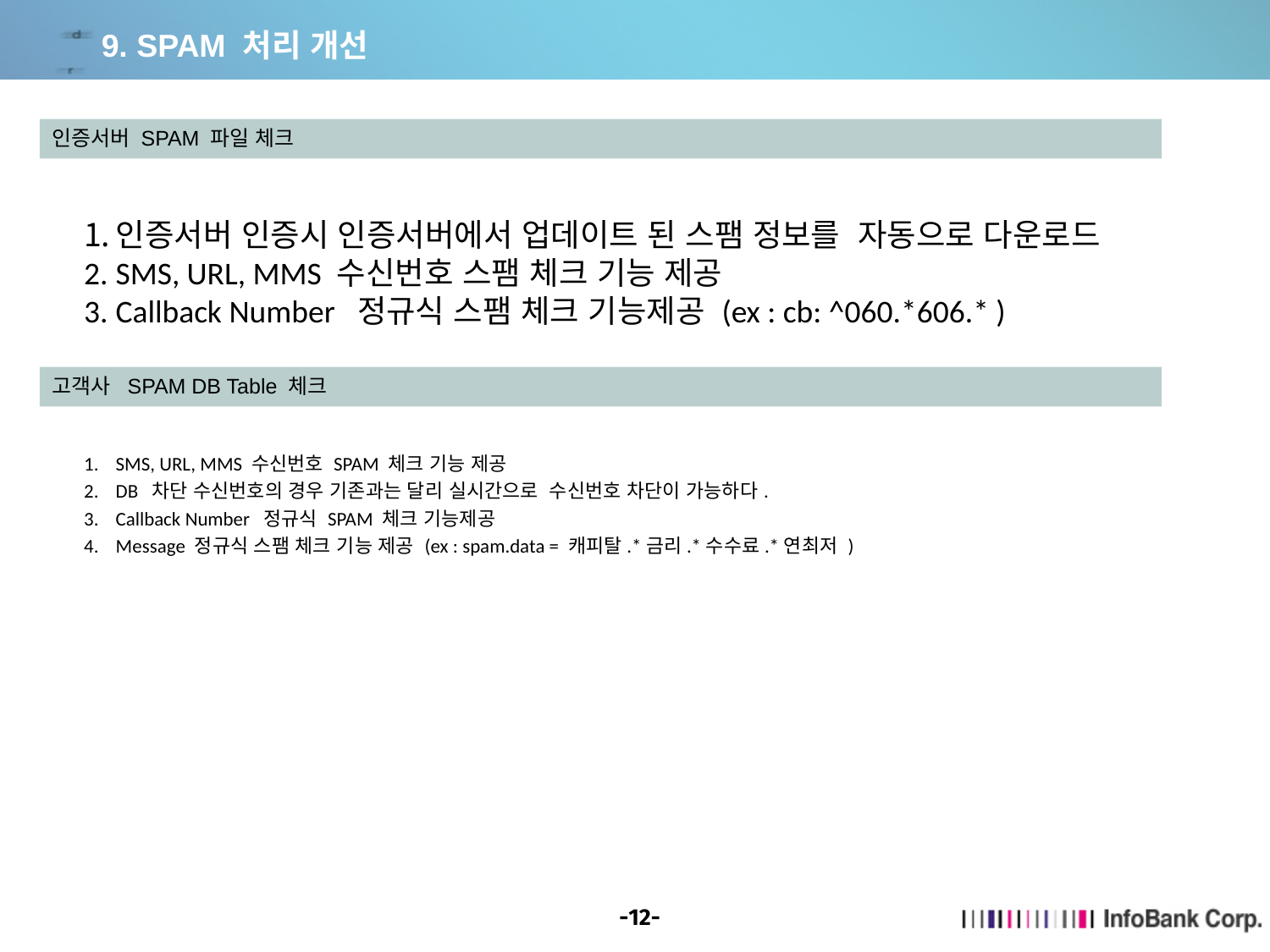

9. SPAM 처리 개선
인증서버 SPAM 파일 체크

인증서버 인증시 인증서버에서 업데이트 된 스팸 정보를  자동으로 다운로드
SMS, URL, MMS 수신번호 스팸 체크 기능 제공
Callback Number  정규식 스팸 체크 기능제공 (ex : cb: ^060.*606.* )
고객사  SPAM DB Table 체크

SMS, URL, MMS 수신번호 SPAM 체크 기능 제공
DB  차단 수신번호의 경우 기존과는 달리 실시간으로  수신번호 차단이 가능하다.
Callback Number  정규식 SPAM 체크 기능제공
Message 정규식 스팸 체크 기능 제공 (ex : spam.data = 캐피탈.*금리.*수수료.*연최저 )